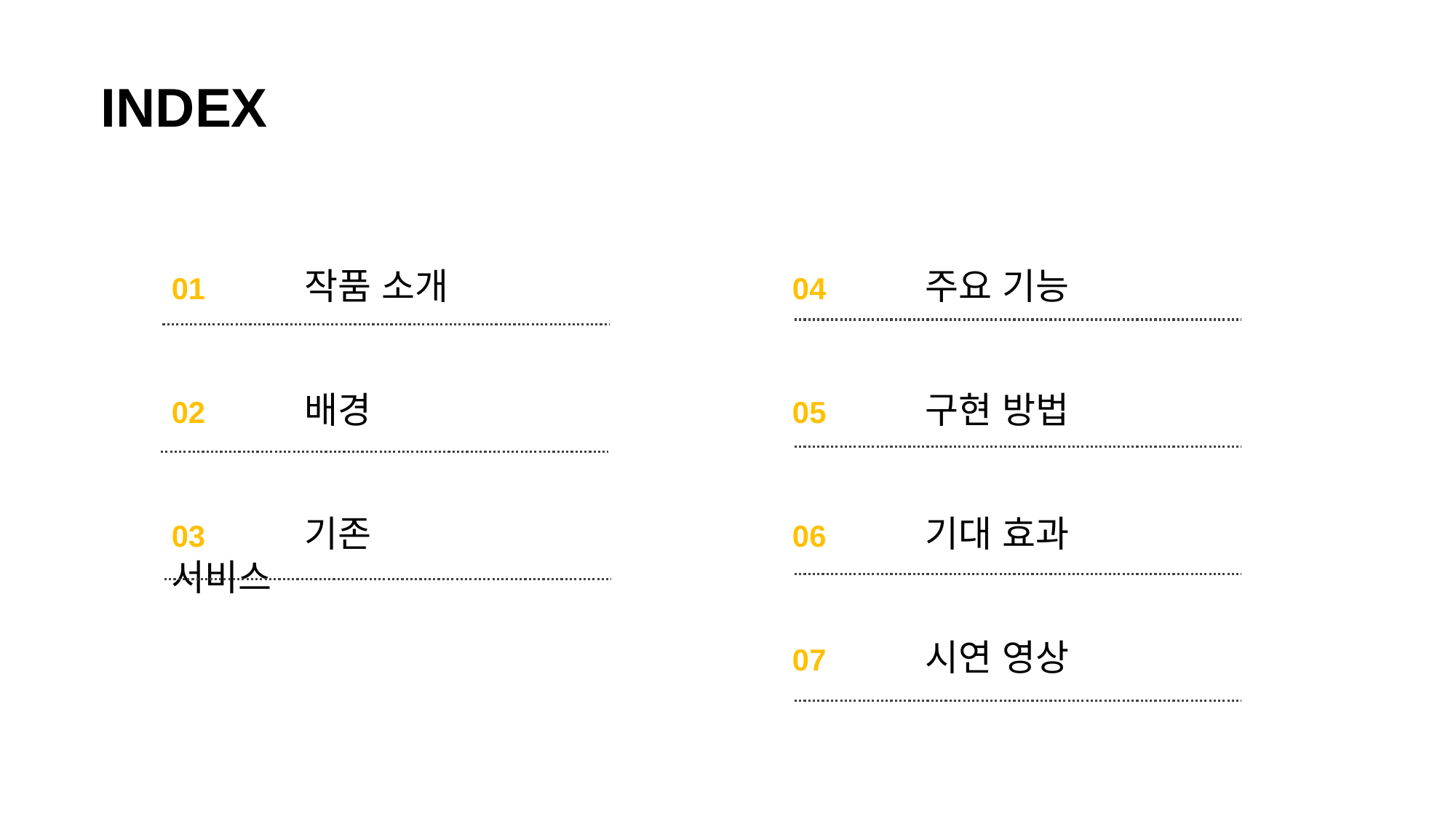

INDEX
01           작품 소개

02           배경

03           기존 서비스

04           주요 기능

05           구현 방법

06           기대 효과

07           시연 영상